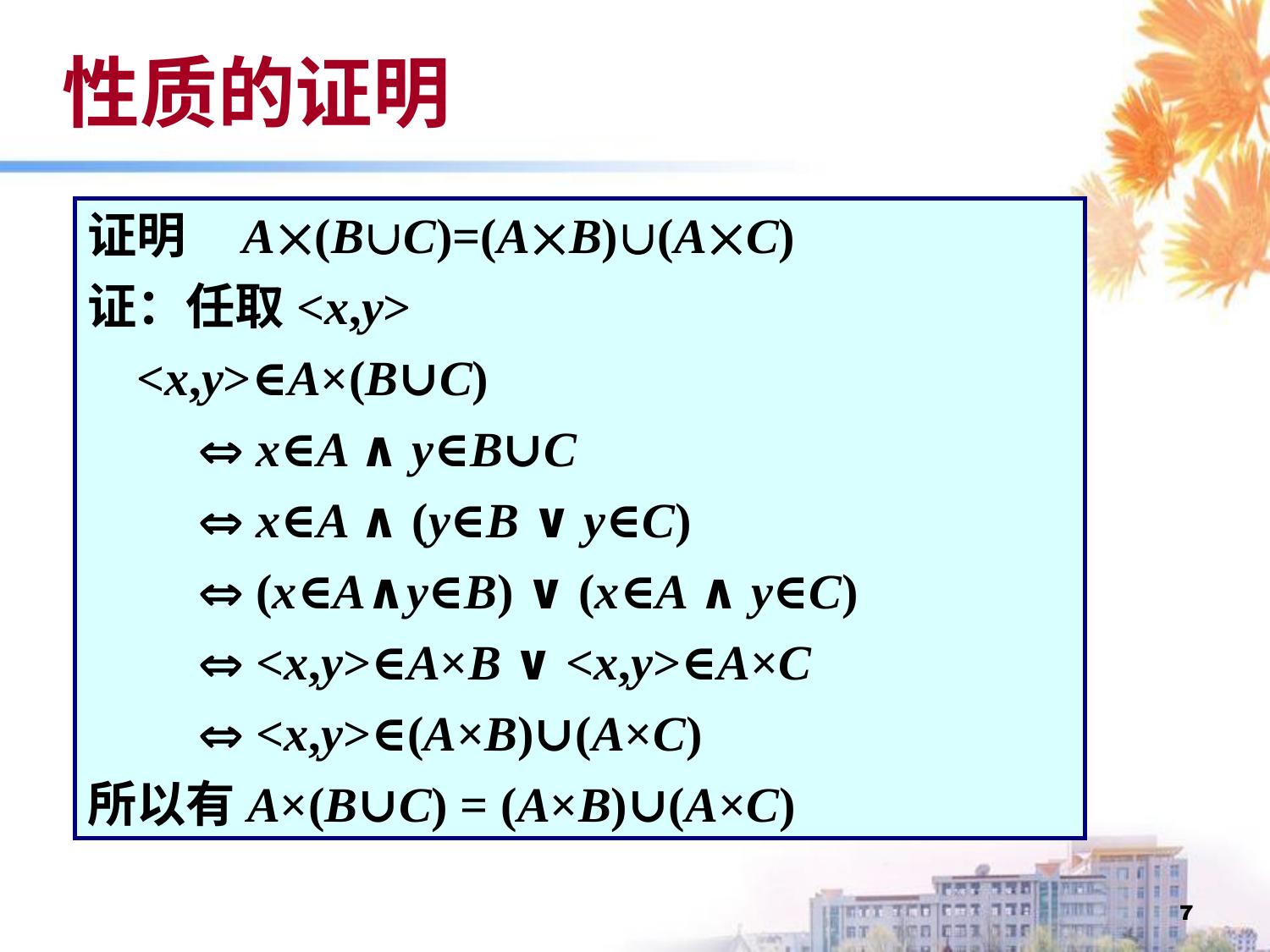

# 性质的证明
证明    A×(B∪C)=(A×B)∪(A×C)
证：任取<x,y>
    <x,y>∈A×(B∪C)
         ⇔ x∈A ∧ y∈B∪C
         ⇔ x∈A ∧ (y∈B ∨ y∈C)
         ⇔ (x∈A∧y∈B) ∨ (x∈A ∧ y∈C)
         ⇔ <x,y>∈A×B ∨ <x,y>∈A×C
         ⇔ <x,y>∈(A×B)∪(A×C)
所以有A×(B∪C) = (A×B)∪(A×C)
7